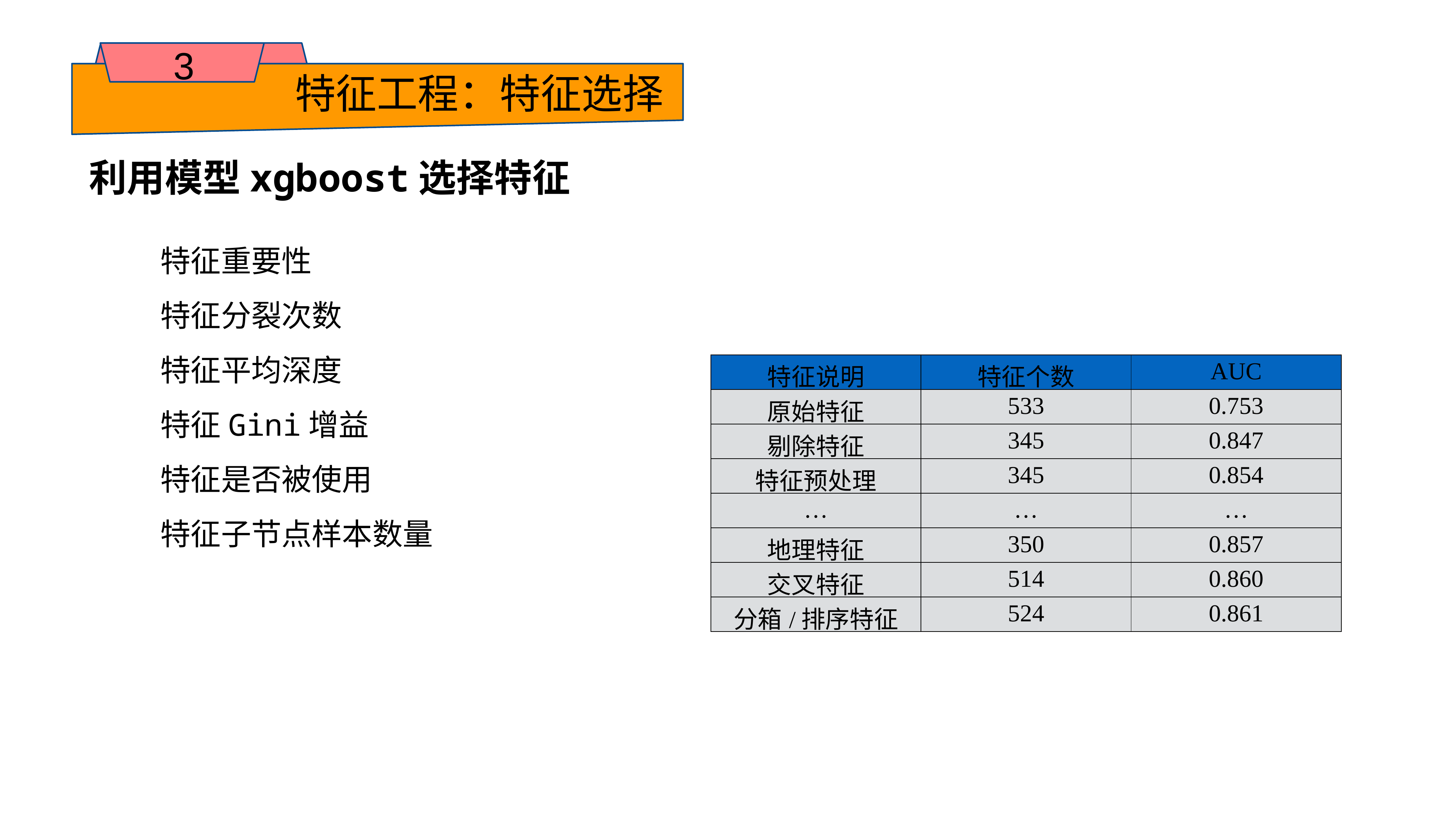

3

特征工程：特征选择
利用模型xgboost选择特征
特征重要性
特征分裂次数
特征平均深度
特征Gini增益
特征是否被使用
特征子节点样本数量

| 特征说明 | 特征个数 | AUC |
| --- | --- | --- |
| 原始特征 | 533 | 0.753 |
| 剔除特征 | 345 | 0.847 |
| 特征预处理 | 345 | 0.854 |
| … | … | … |
| 地理特征 | 350 | 0.857 |
| 交叉特征 | 514 | 0.860 |
| 分箱/排序特征 | 524 | 0.861 |